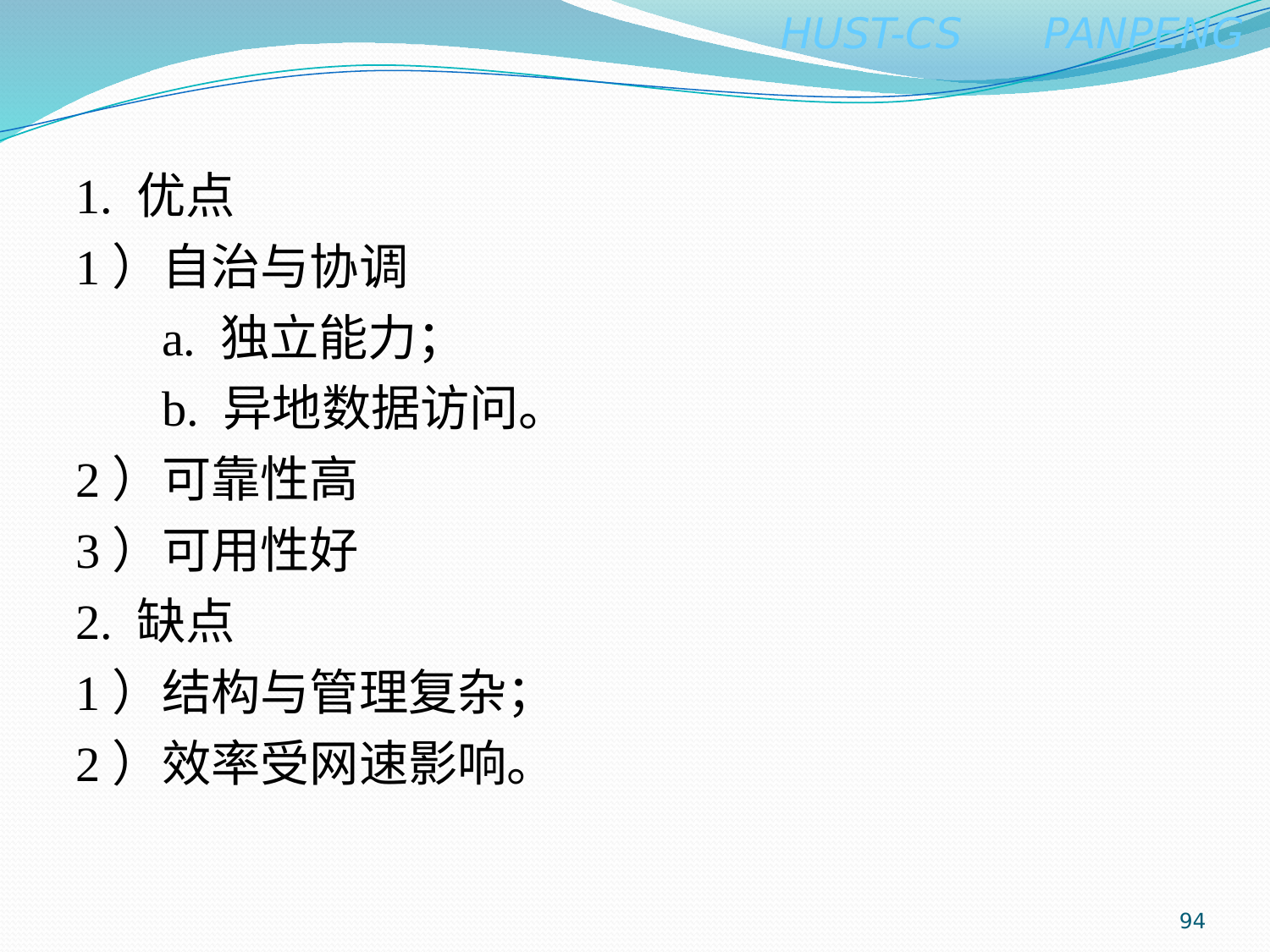

1. 优点
1）自治与协调
       a. 独立能力；
       b. 异地数据访问。
2）可靠性高
3）可用性好
2. 缺点
1）结构与管理复杂；
2）效率受网速影响。
94